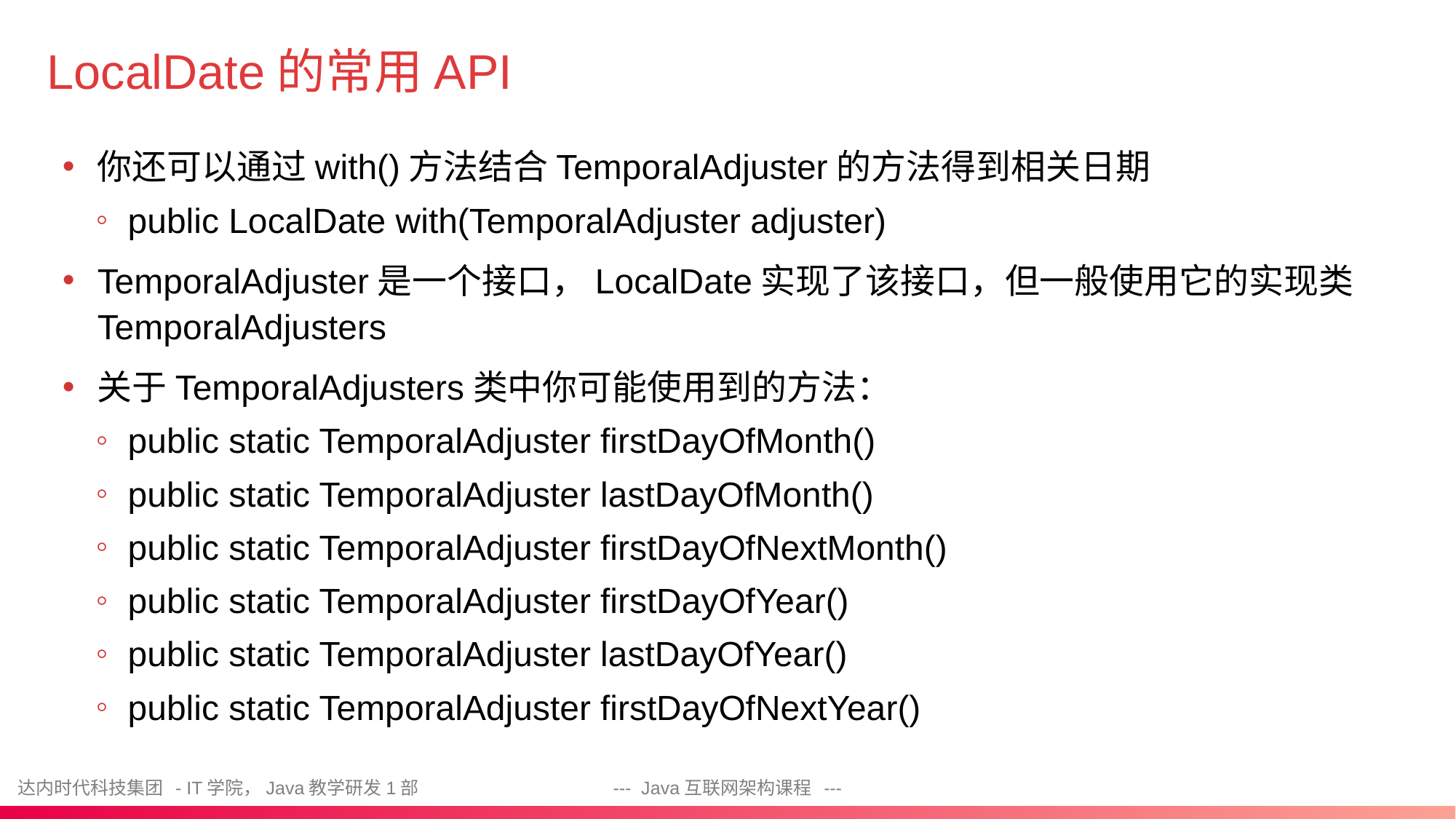

# LocalDate的常用API
你还可以通过with()方法结合TemporalAdjuster的方法得到相关日期
public LocalDate with(TemporalAdjuster adjuster)
TemporalAdjuster是一个接口，LocalDate实现了该接口，但一般使用它的实现类TemporalAdjusters
关于TemporalAdjusters类中你可能使用到的方法：
public static TemporalAdjuster firstDayOfMonth()
public static TemporalAdjuster lastDayOfMonth()
public static TemporalAdjuster firstDayOfNextMonth()
public static TemporalAdjuster firstDayOfYear()
public static TemporalAdjuster lastDayOfYear()
public static TemporalAdjuster firstDayOfNextYear()